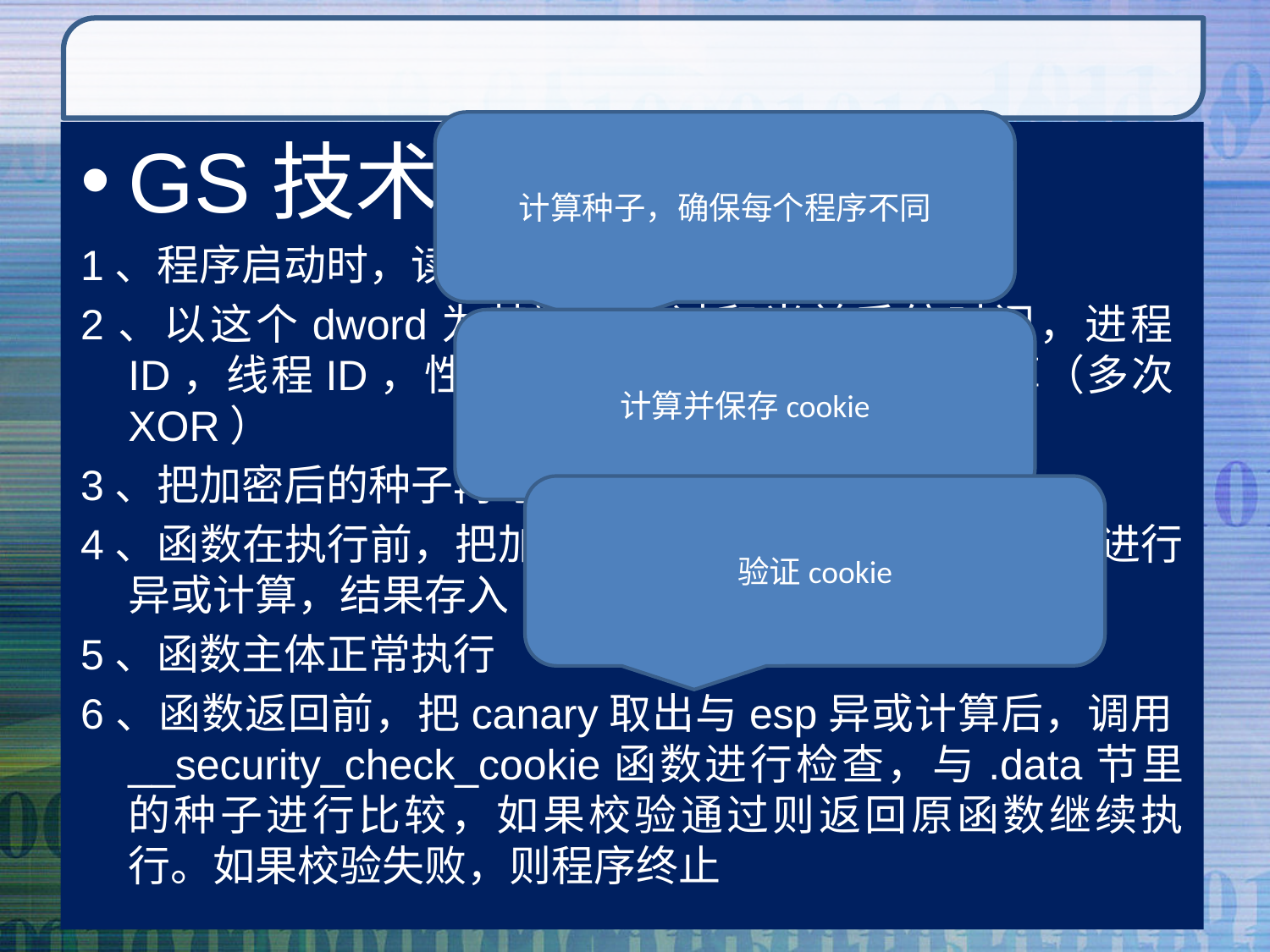

#
计算种子，确保每个程序不同
GS技术步骤
1、程序启动时，读取.data节的第一个dword
2、以这个dword为基数，通过和当前系统时间，进程ID，线程ID，性能计数器进行一系列加密运算（多次XOR）
3、把加密后的种子再写入.data节的第一个dword
4、函数在执行前，把加密后的种子取出，与当前esp进行异或计算，结果存入“前EBP”的前面（低地址端）
5、函数主体正常执行
6、函数返回前，把canary取出与esp异或计算后，调用__security_check_cookie函数进行检查，与.data节里的种子进行比较，如果校验通过则返回原函数继续执行。如果校验失败，则程序终止
计算并保存cookie
验证cookie